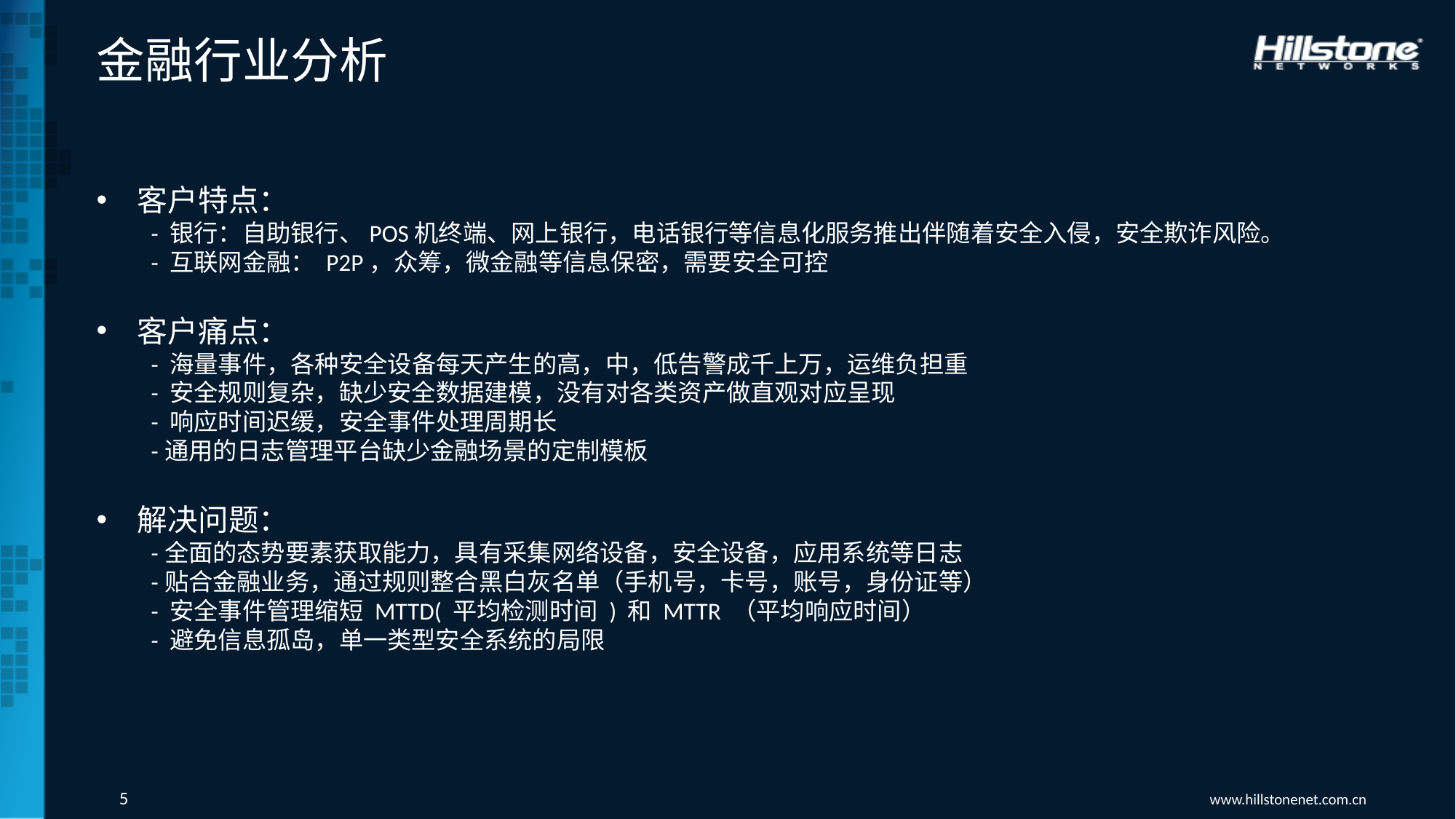

# 金融行业分析
客户特点：
- 银行：自助银行、POS机终端、网上银行，电话银行等信息化服务推出伴随着安全入侵，安全欺诈风险。
- 互联网金融： P2P，众筹，微金融等信息保密，需要安全可控

客户痛点：
- 海量事件，各种安全设备每天产生的高，中，低告警成千上万，运维负担重
- 安全规则复杂，缺少安全数据建模，没有对各类资产做直观对应呈现
- 响应时间迟缓，安全事件处理周期长
-通用的日志管理平台缺少金融场景的定制模板

解决问题：
-全面的态势要素获取能力，具有采集网络设备，安全设备，应用系统等日志
-贴合金融业务，通过规则整合黑白灰名单（手机号，卡号，账号，身份证等）
- 安全事件管理缩短 MTTD( 平均检测时间 ) 和 MTTR （平均响应时间）
- 避免信息孤岛，单一类型安全系统的局限